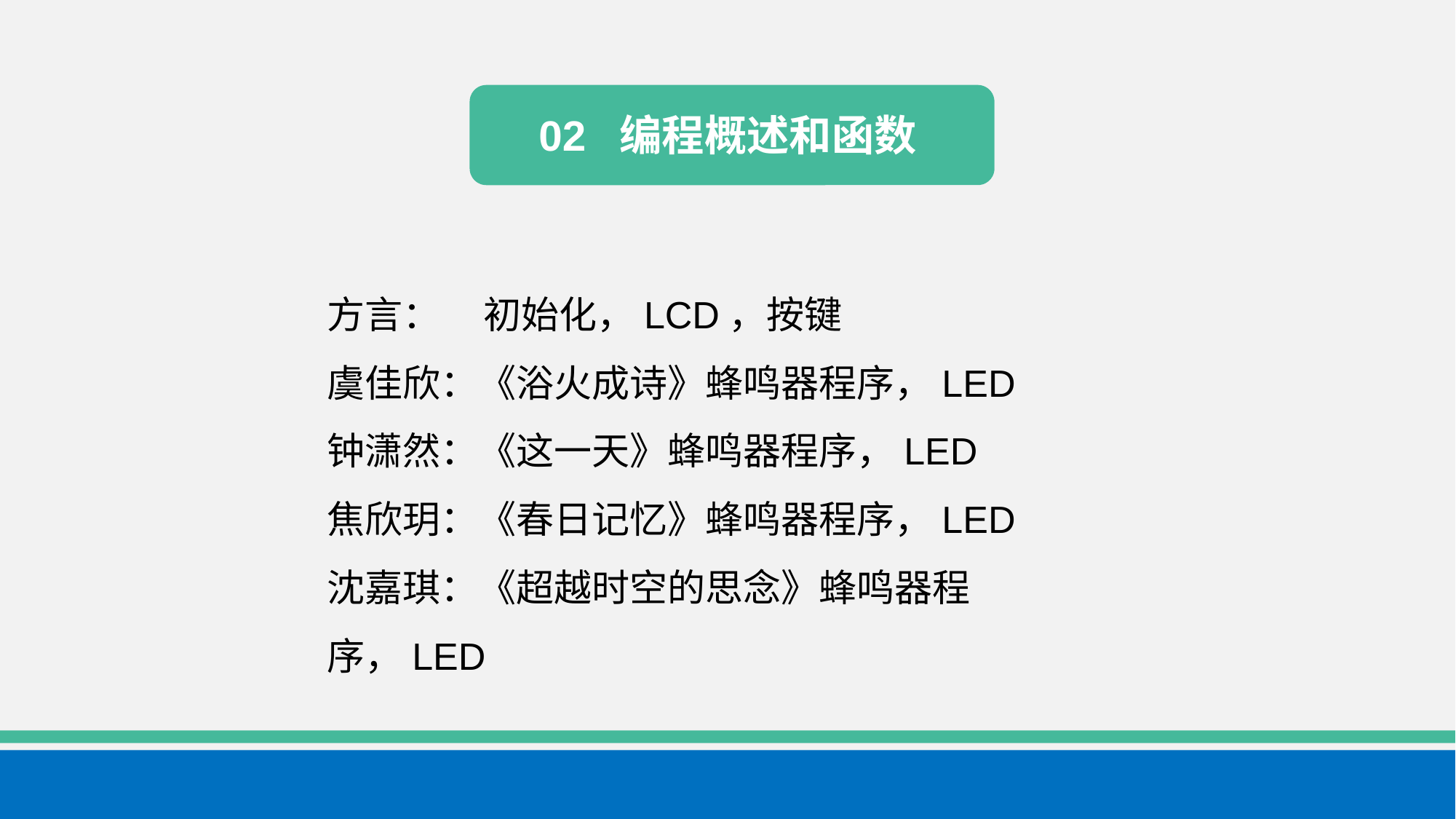

02  编程概述和函数

方言：     初始化，LCD，按键
虞佳欣：《浴火成诗》蜂鸣器程序，LED
钟潇然：《这一天》蜂鸣器程序，LED
焦欣玥：《春日记忆》蜂鸣器程序，LED
沈嘉琪：《超越时空的思念》蜂鸣器程序，LED